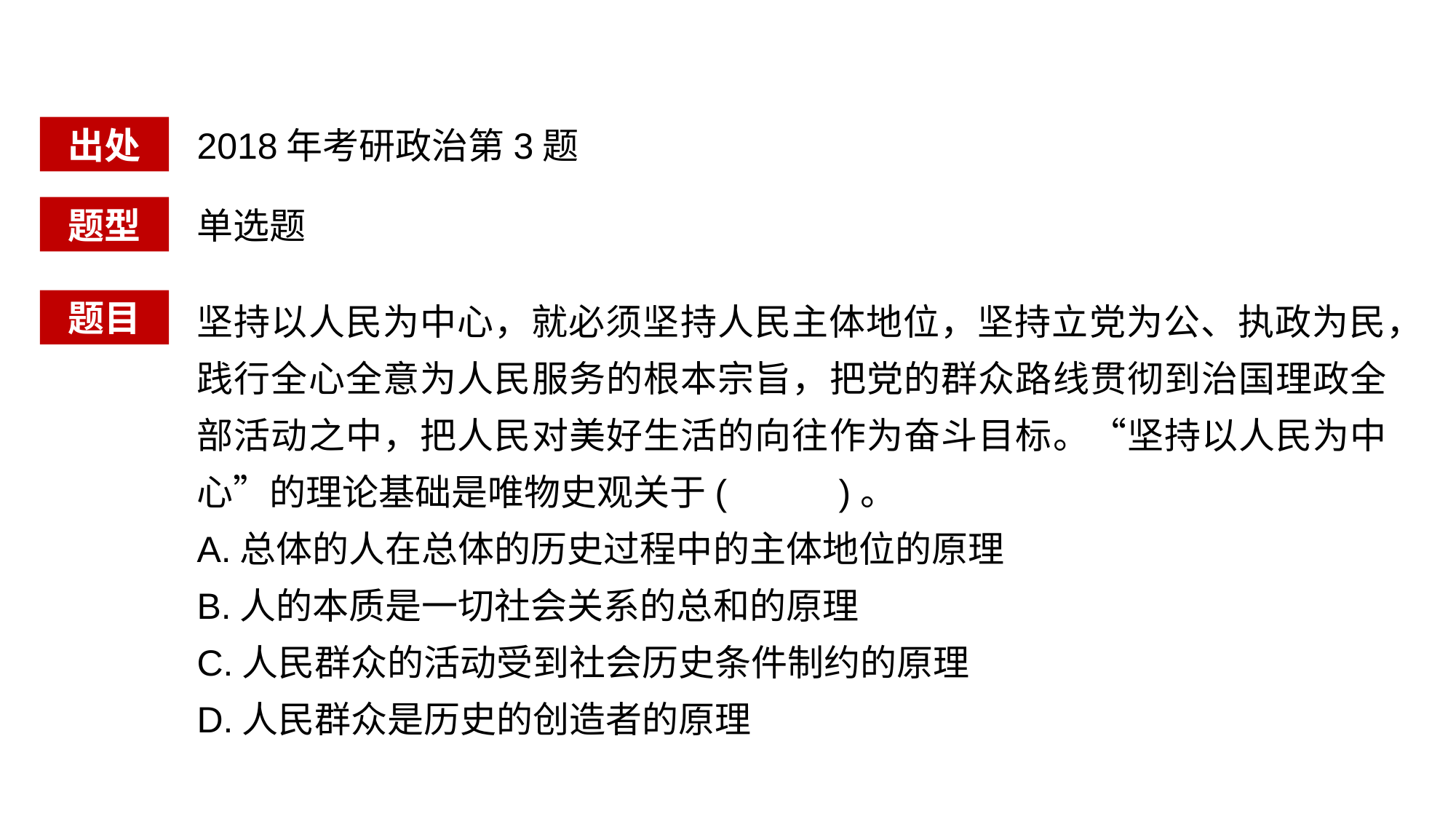

出处
2018年考研政治第3题
题型
单选题
坚持以人民为中心，就必须坚持人民主体地位，坚持立党为公、执政为民，践行全心全意为人民服务的根本宗旨，把党的群众路线贯彻到治国理政全部活动之中，把人民对美好生活的向往作为奋斗目标。“坚持以人民为中心”的理论基础是唯物史观关于(           )。
A.总体的人在总体的历史过程中的主体地位的原理
B.人的本质是一切社会关系的总和的原理
C.人民群众的活动受到社会历史条件制约的原理
D.人民群众是历史的创造者的原理
题目